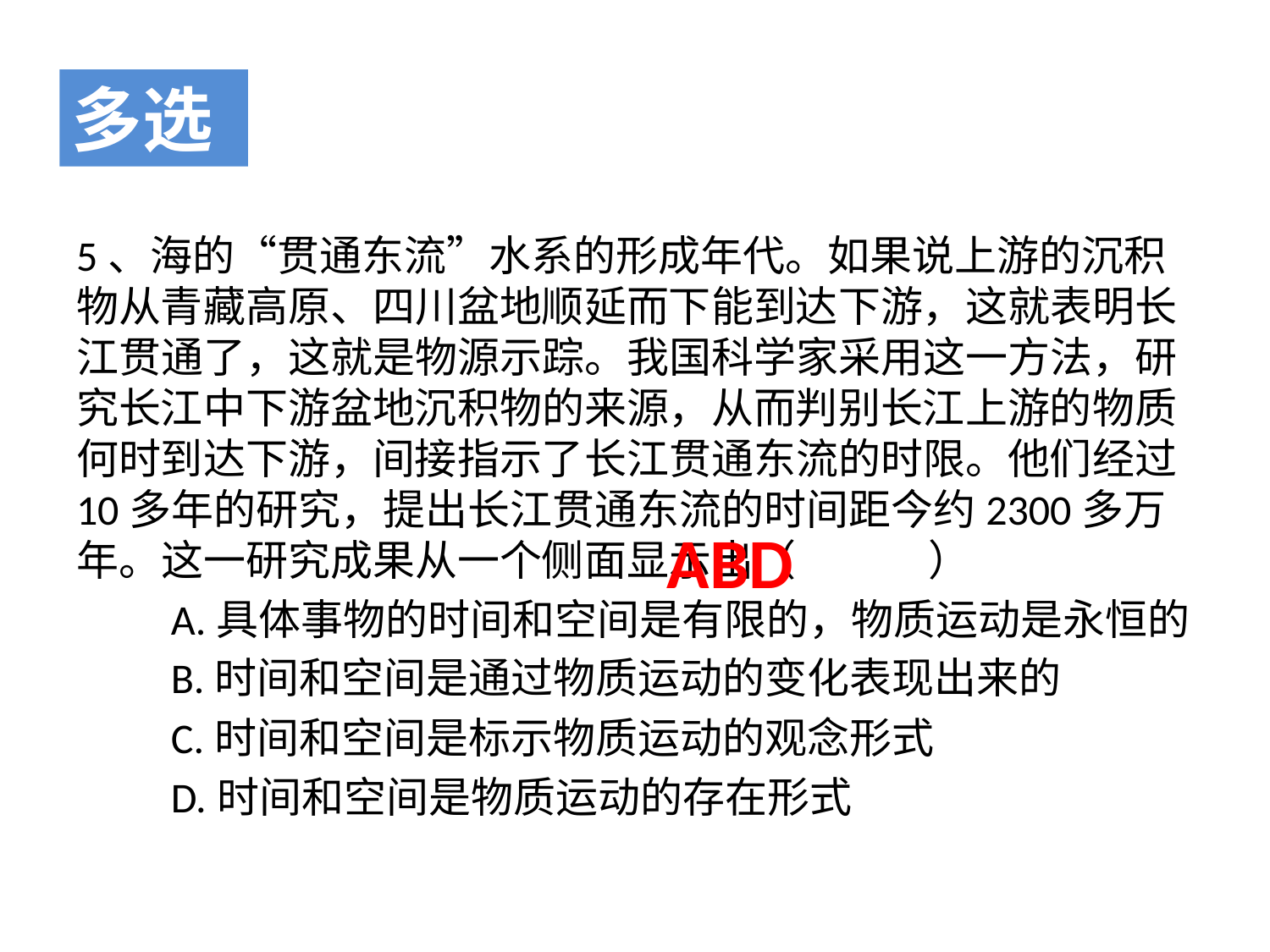

5、海的“贯通东流”水系的形成年代。如果说上游的沉积物从青藏高原、四川盆地顺延而下能到达下游，这就表明长江贯通了，这就是物源示踪。我国科学家采用这一方法，研究长江中下游盆地沉积物的来源，从而判别长江上游的物质何时到达下游，间接指示了长江贯通东流的时限。他们经过10多年的研究，提出长江贯通东流的时间距今约2300多万年。这一研究成果从一个侧面显示出（              ）
　　A.具体事物的时间和空间是有限的，物质运动是永恒的
　　B.时间和空间是通过物质运动的变化表现出来的
　　C.时间和空间是标示物质运动的观念形式
　　D.时间和空间是物质运动的存在形式

多选
ABD